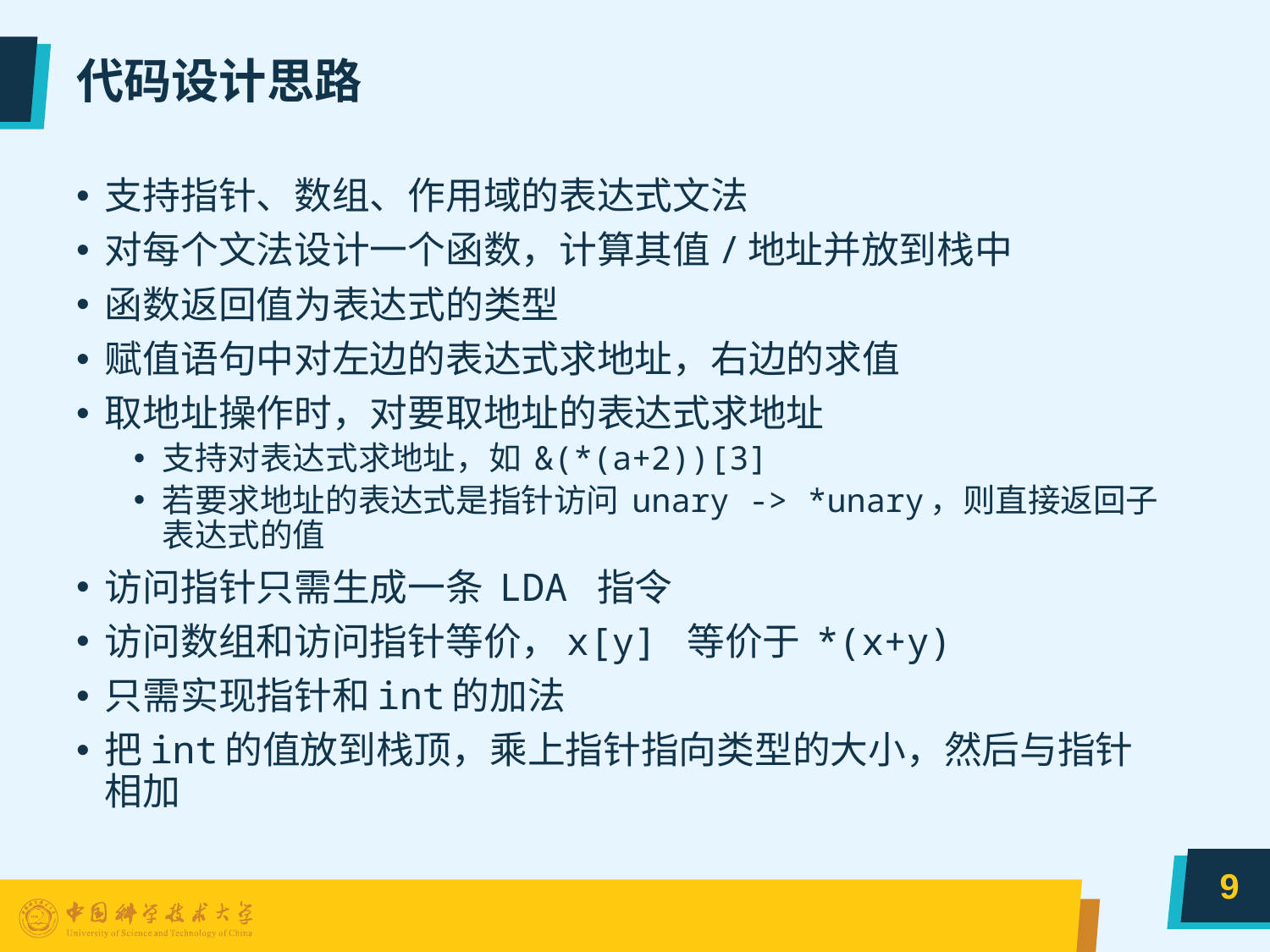

# 代码设计思路
支持指针、数组、作用域的表达式文法
对每个文法设计一个函数，计算其值/地址并放到栈中
函数返回值为表达式的类型
赋值语句中对左边的表达式求地址，右边的求值
取地址操作时，对要取地址的表达式求地址
支持对表达式求地址，如 &(*(a+2))[3]
若要求地址的表达式是指针访问 unary -> *unary，则直接返回子表达式的值
访问指针只需生成一条 LDA 指令
访问数组和访问指针等价，x[y] 等价于 *(x+y)
只需实现指针和int的加法
把int的值放到栈顶，乘上指针指向类型的大小，然后与指针相加

9